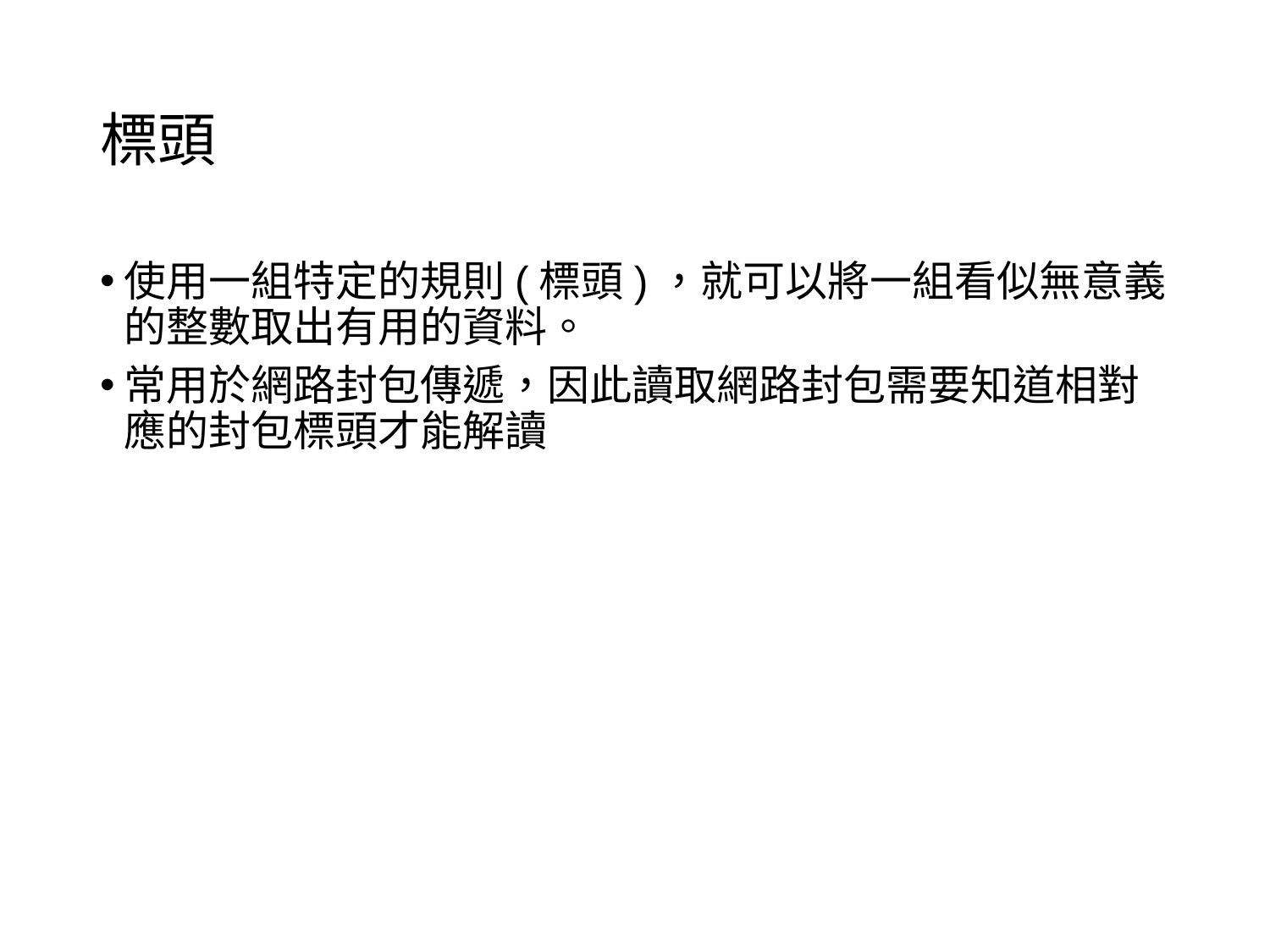

# 標頭
使用一組特定的規則(標頭)，就可以將一組看似無意義的整數取出有用的資料。
常用於網路封包傳遞，因此讀取網路封包需要知道相對應的封包標頭才能解讀